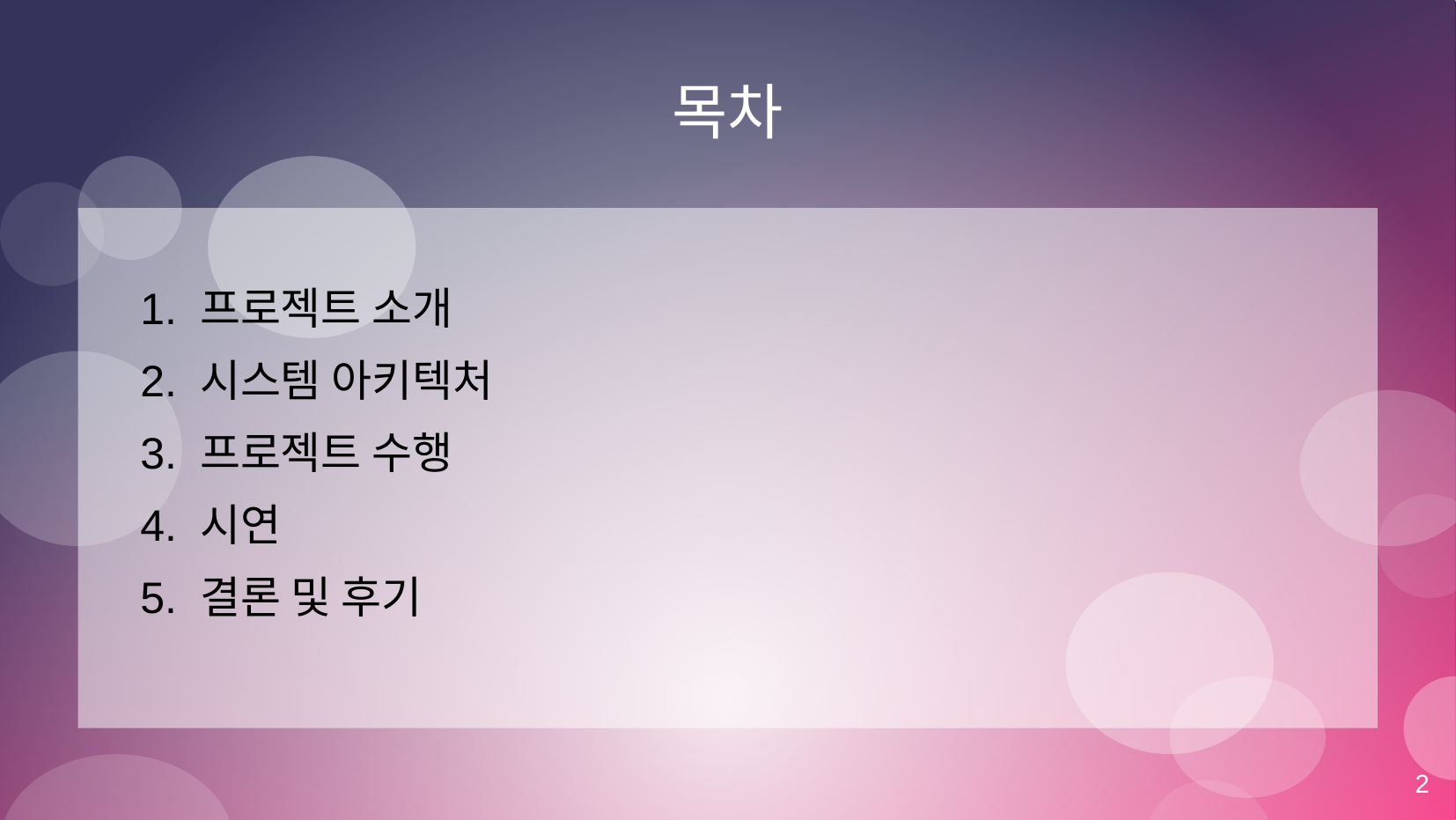

2
# 목차

1. 프로젝트 소개
2. 시스템 아키텍처
3. 프로젝트 수행
4. 시연
5. 결론 및 후기